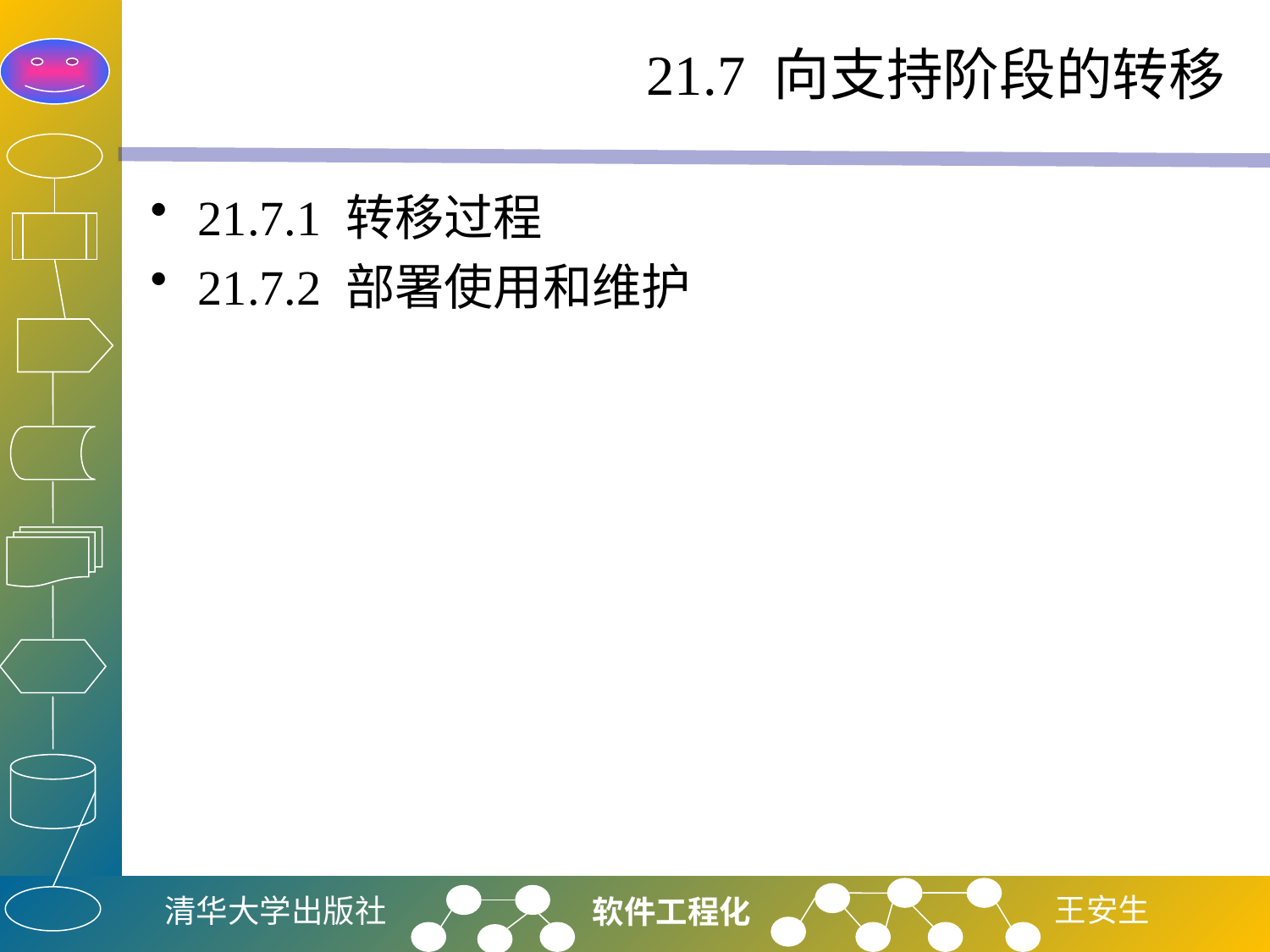

# 21.7 向支持阶段的转移
21.7.1 转移过程
21.7.2 部署使用和维护